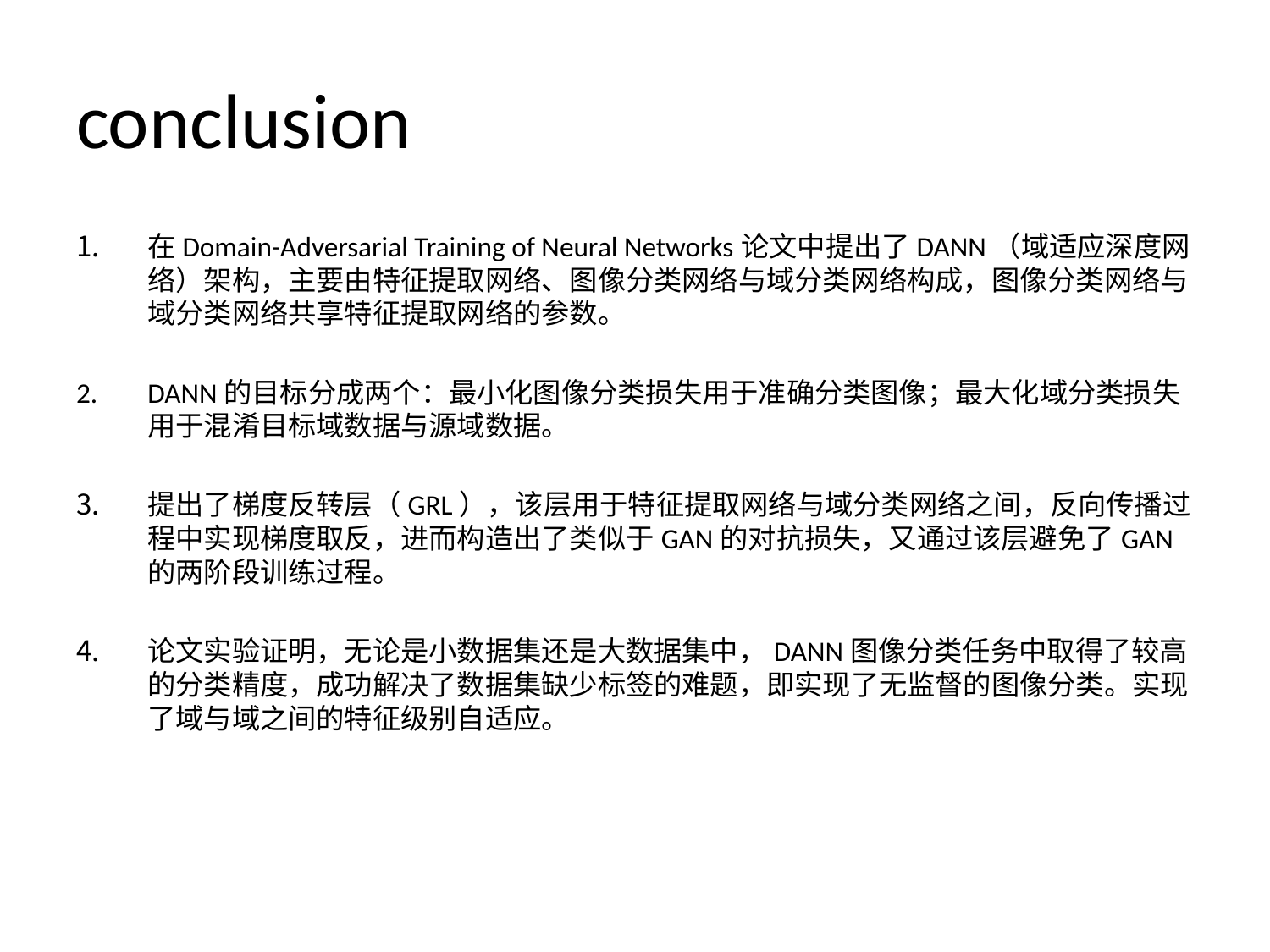

# conclusion
在Domain-Adversarial Training of Neural Networks论文中提出了DANN（域适应深度网络）架构，主要由特征提取网络、图像分类网络与域分类网络构成，图像分类网络与域分类网络共享特征提取网络的参数。

DANN的目标分成两个：最小化图像分类损失用于准确分类图像；最大化域分类损失用于混淆目标域数据与源域数据。

提出了梯度反转层（GRL），该层用于特征提取网络与域分类网络之间，反向传播过程中实现梯度取反，进而构造出了类似于GAN的对抗损失，又通过该层避免了GAN的两阶段训练过程。

论文实验证明，无论是小数据集还是大数据集中，DANN图像分类任务中取得了较高的分类精度，成功解决了数据集缺少标签的难题，即实现了无监督的图像分类。实现了域与域之间的特征级别自适应。